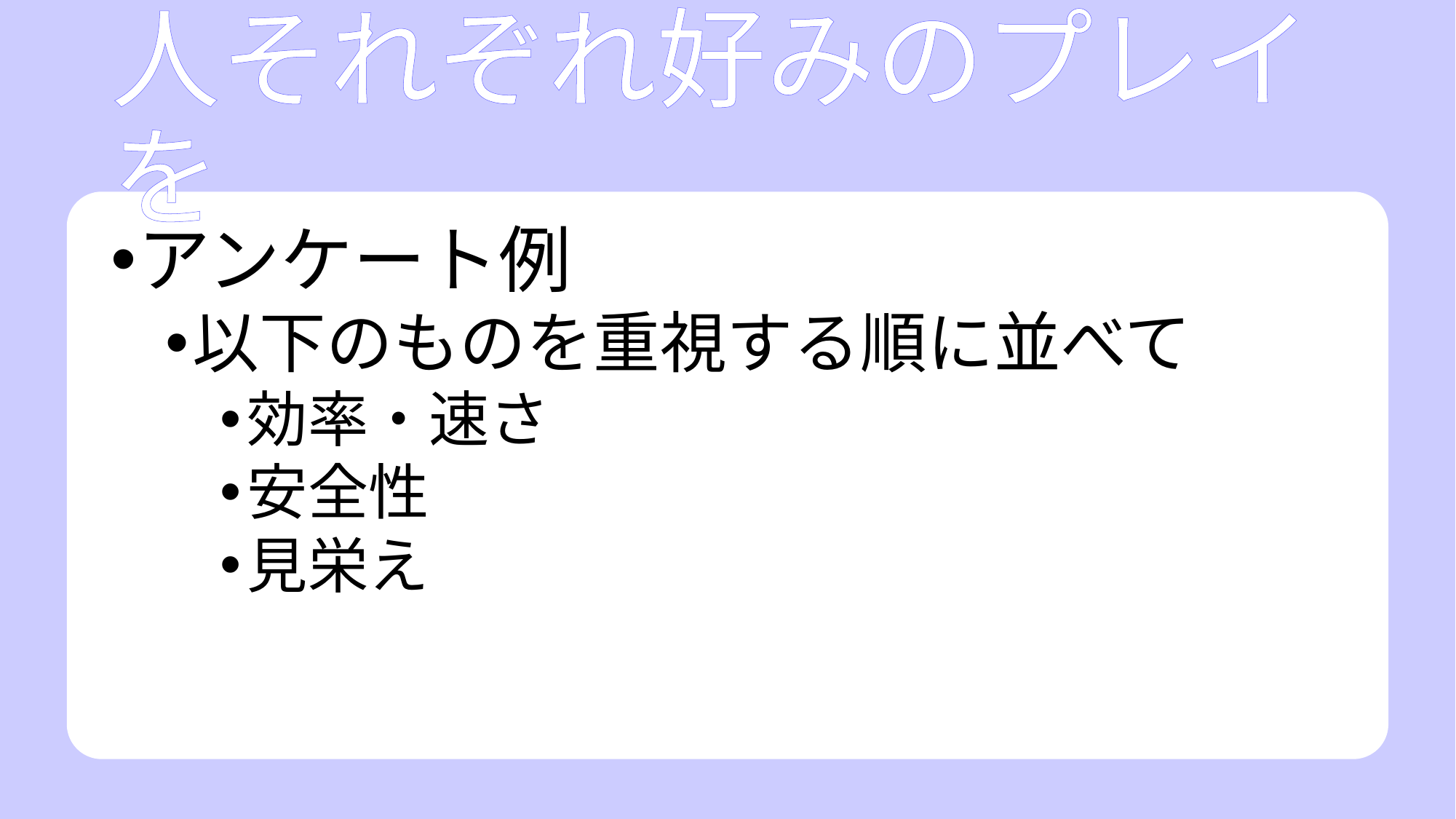

# 人それぞれ好みのプレイを
アンケート例
以下のものを重視する順に並べて
効率・速さ
安全性
見栄え